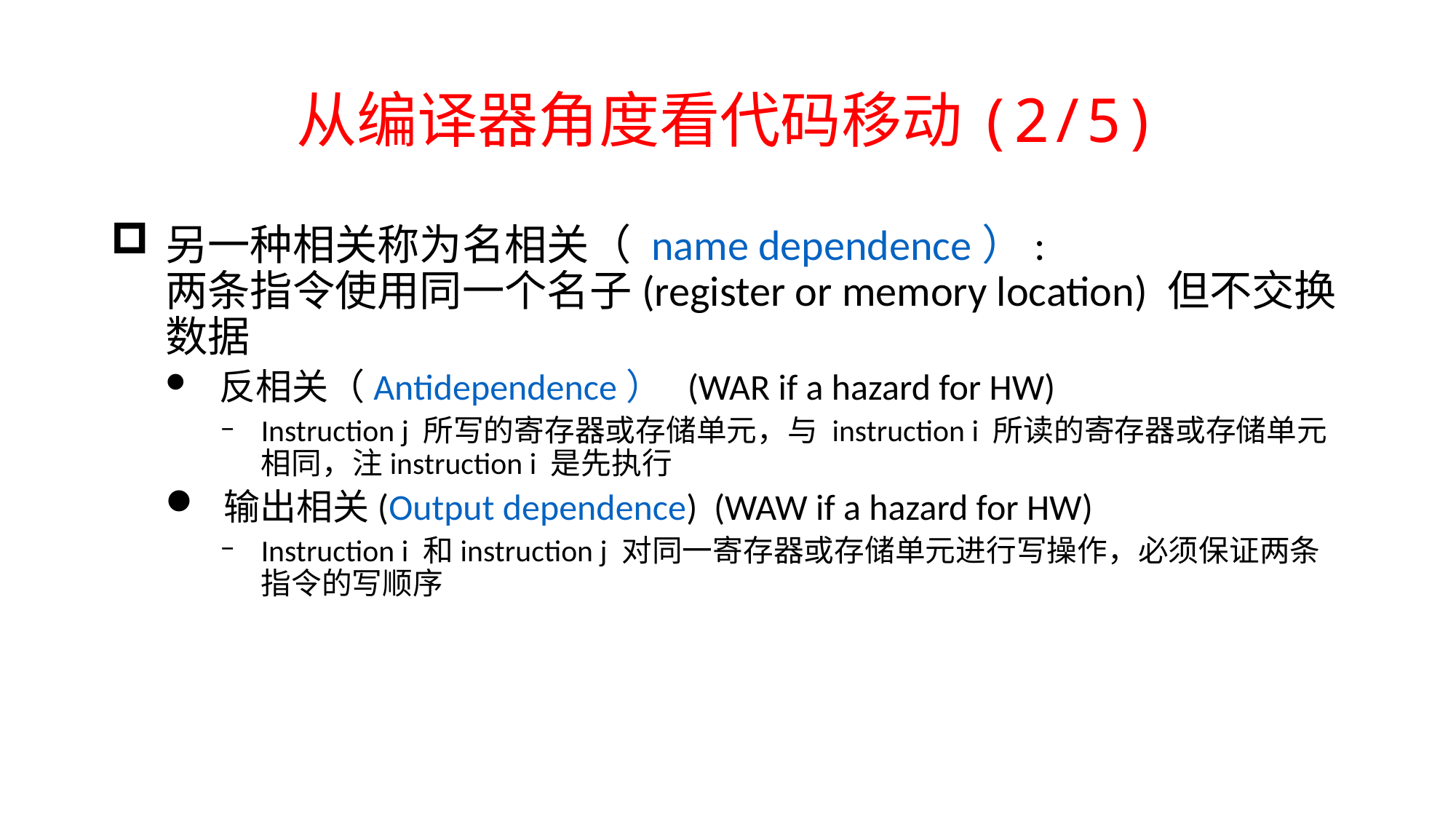

# 从编译器角度看代码移动(2/5)
另一种相关称为名相关（ name dependence）:
两条指令使用同一个名子(register or memory location) 但不交换数据
 反相关（Antidependence）  (WAR if a hazard for HW)
Instruction j 所写的寄存器或存储单元，与 instruction i 所读的寄存器或存储单元相同，注instruction i 是先执行
 输出相关(Output dependence)  (WAW if a hazard for HW)
Instruction i 和instruction j 对同一寄存器或存储单元进行写操作，必须保证两条指令的写顺序